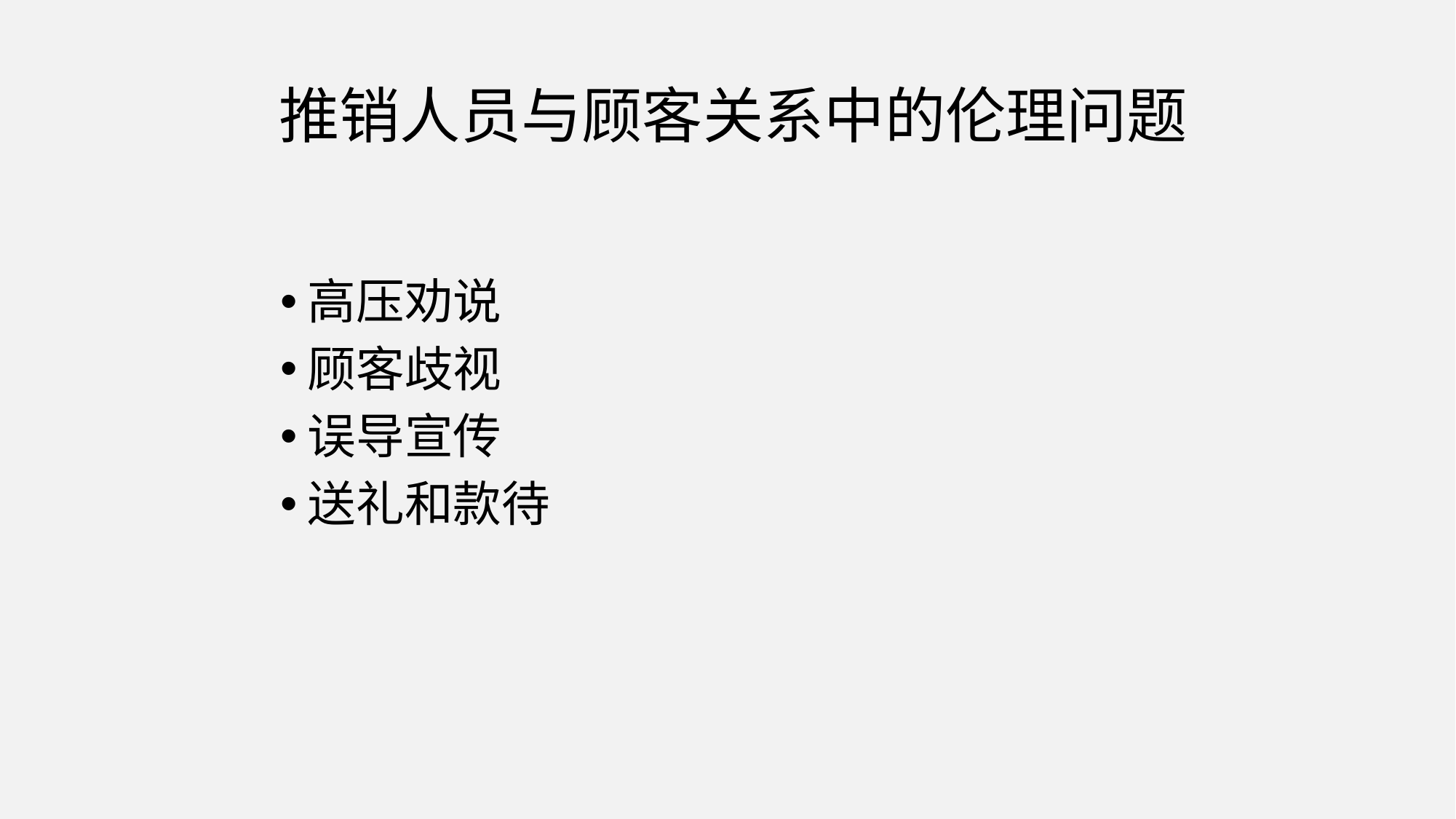

# 推销人员与顾客关系中的伦理问题
高压劝说
顾客歧视
误导宣传
送礼和款待